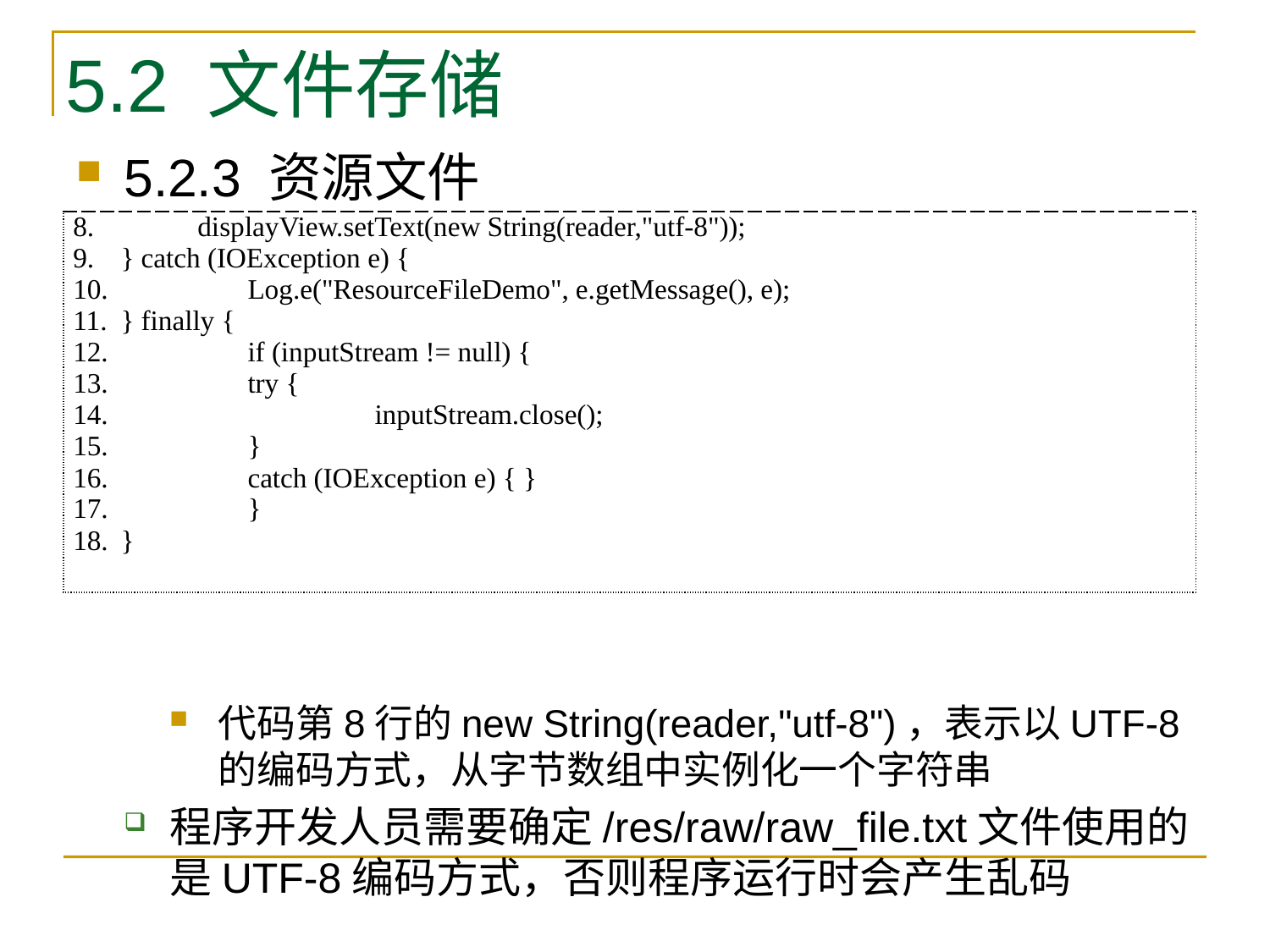

# 5.2 文件存储
5.2.3 资源文件

代码第8行的new String(reader,"utf-8")，表示以UTF-8的编码方式，从字节数组中实例化一个字符串
程序开发人员需要确定/res/raw/raw_file.txt文件使用的是UTF-8编码方式，否则程序运行时会产生乱码
| displayView.setText(new String(reader,"utf-8")); } catch (IOException e) { Log.e("ResourceFileDemo", e.getMessage(), e); } finally { if (inputStream != null) { try { inputStream.close(); } catch (IOException e) { } } } |
| --- |